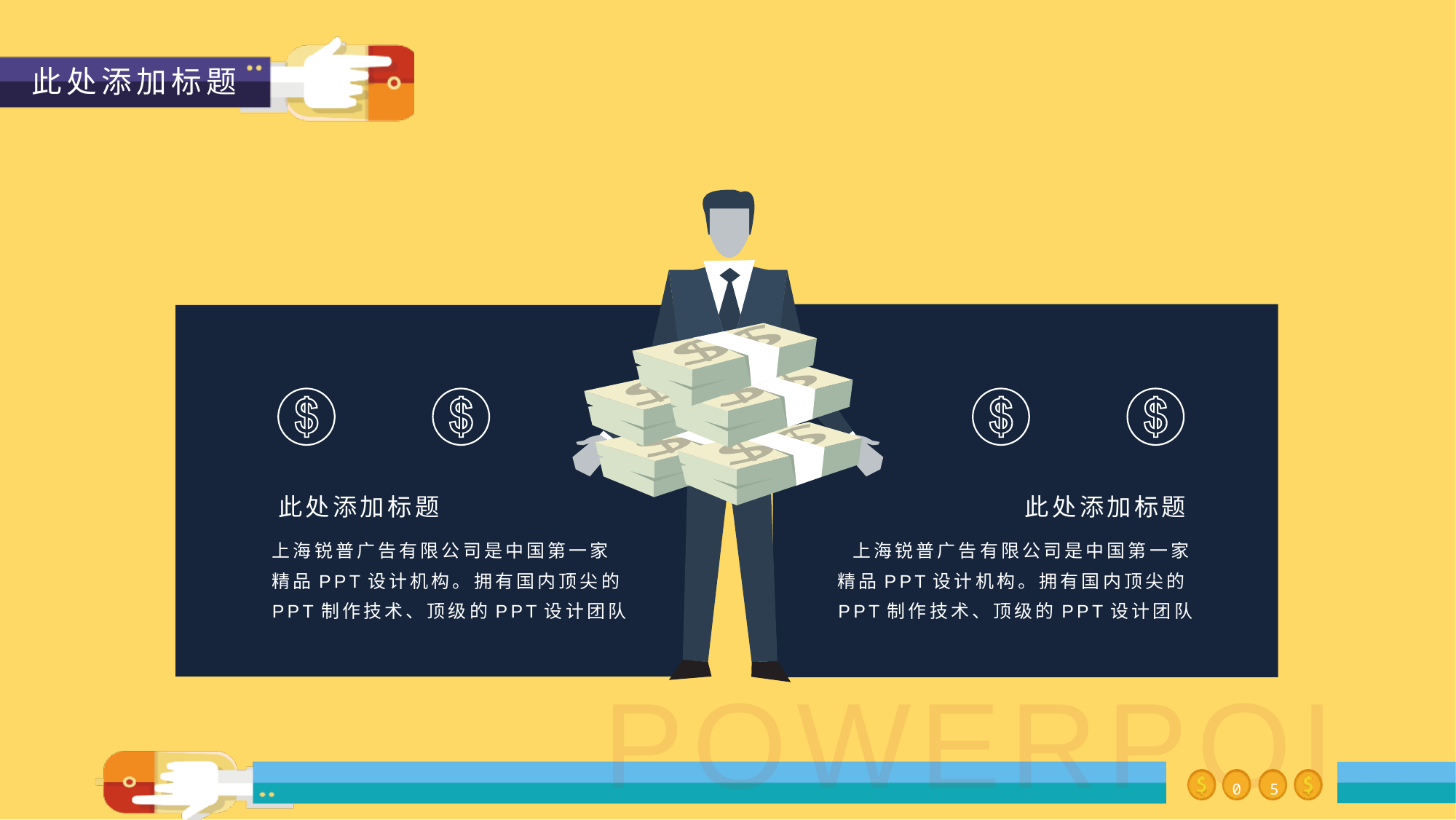

此处添加标题

此处添加标题
上海锐普广告有限公司是中国第一家精品PPT设计机构。拥有国内顶尖的PPT制作技术、顶级的PPT设计团队
此处添加标题
上海锐普广告有限公司是中国第一家精品PPT设计机构。拥有国内顶尖的PPT制作技术、顶级的PPT设计团队

0
5